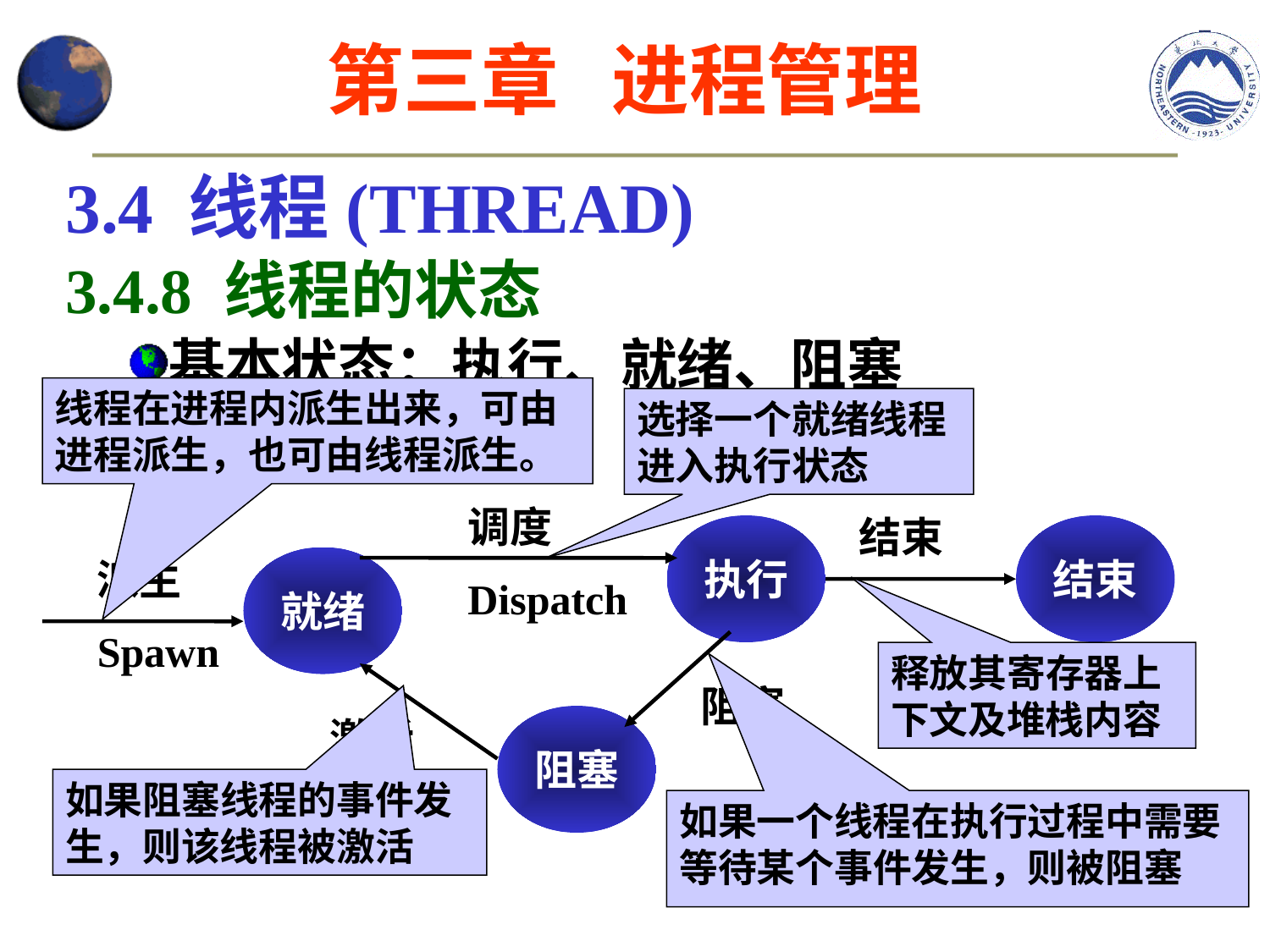

第三章   进程管理
3.4 线程(THREAD)
3.4.8 线程的状态
基本状态：执行、就绪、阻塞
线程在进程内派生出来，可由进程派生，也可由线程派生。
选择一个就绪线程进入执行状态
调度
Dispatch
结束
执行
结束
派生
Spawn
就绪

释放其寄存器上下文及堆栈内容

阻塞
激活
阻塞
如果阻塞线程的事件发生，则该线程被激活
如果一个线程在执行过程中需要等待某个事件发生，则被阻塞